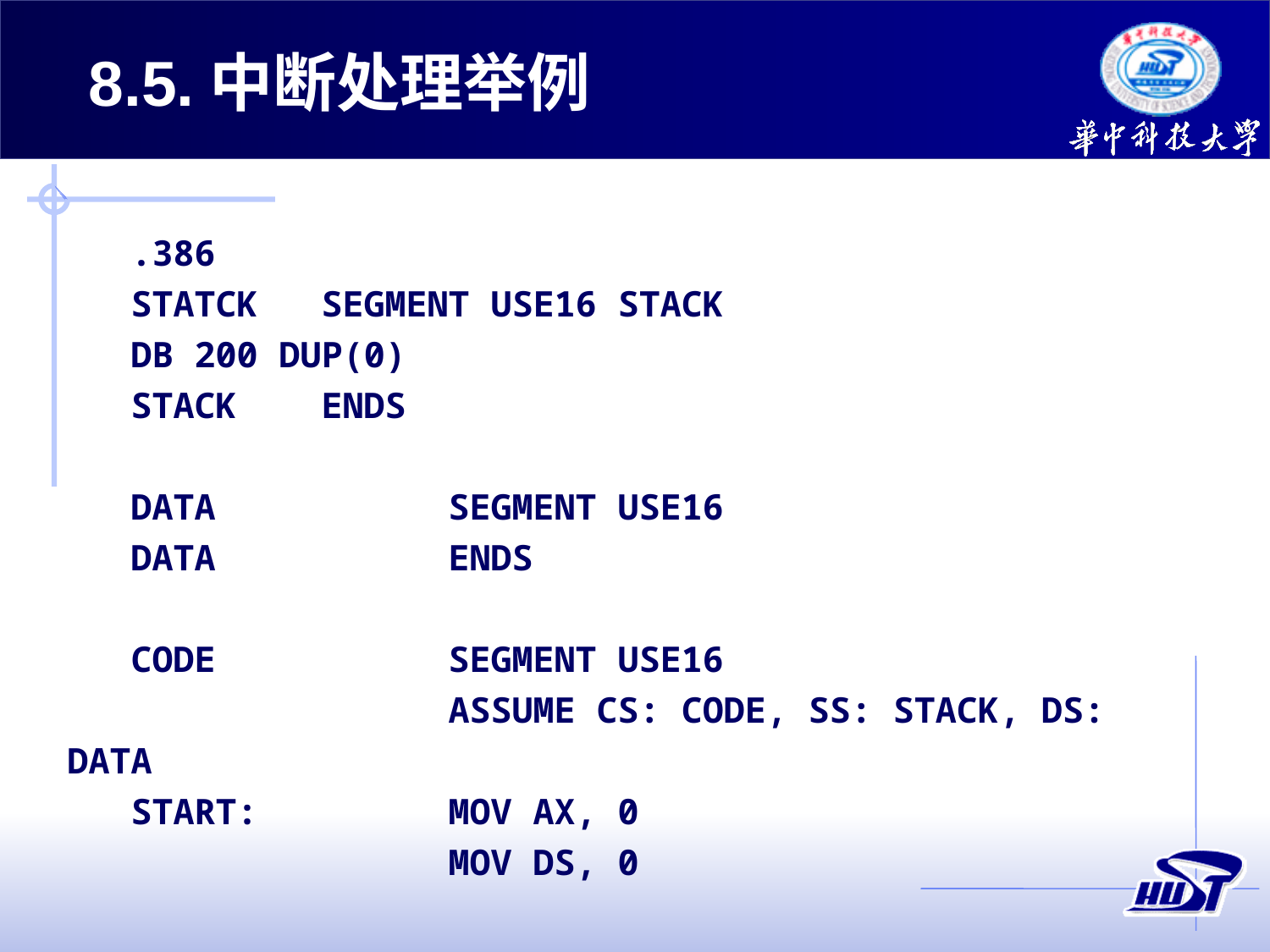

8.5.中断处理举例
.386
STATCK 	SEGMENT USE16 STACK
DB 200 DUP(0)
STACK 	ENDS

DATA 		SEGMENT USE16
DATA 		ENDS

CODE		SEGMENT USE16
			ASSUME CS: CODE, SS: STACK, DS: DATA
START:		MOV AX, 0
			MOV DS, 0